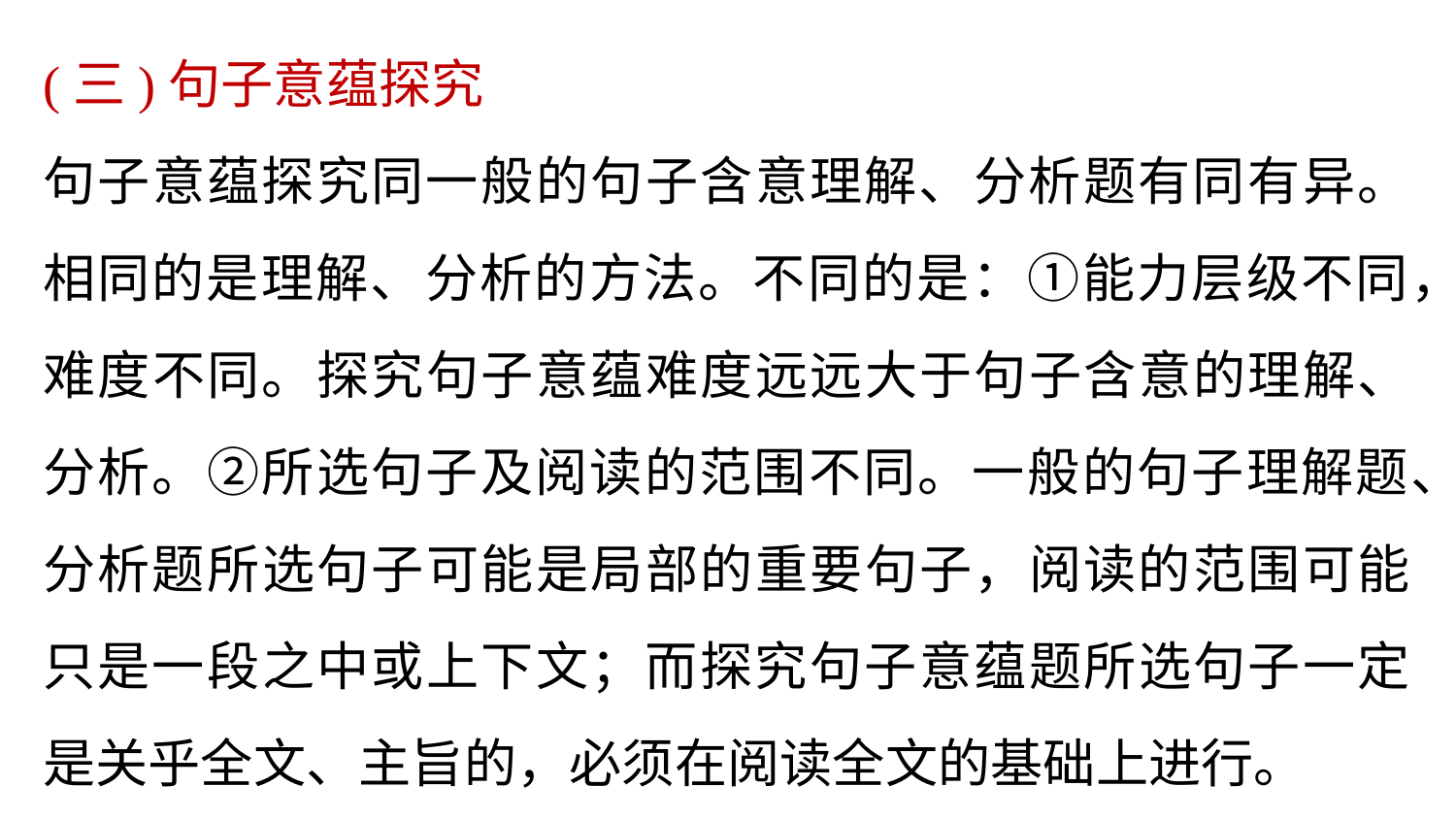

(三)句子意蕴探究
句子意蕴探究同一般的句子含意理解、分析题有同有异。相同的是理解、分析的方法。不同的是：①能力层级不同，难度不同。探究句子意蕴难度远远大于句子含意的理解、分析。②所选句子及阅读的范围不同。一般的句子理解题、分析题所选句子可能是局部的重要句子，阅读的范围可能只是一段之中或上下文；而探究句子意蕴题所选句子一定是关乎全文、主旨的，必须在阅读全文的基础上进行。